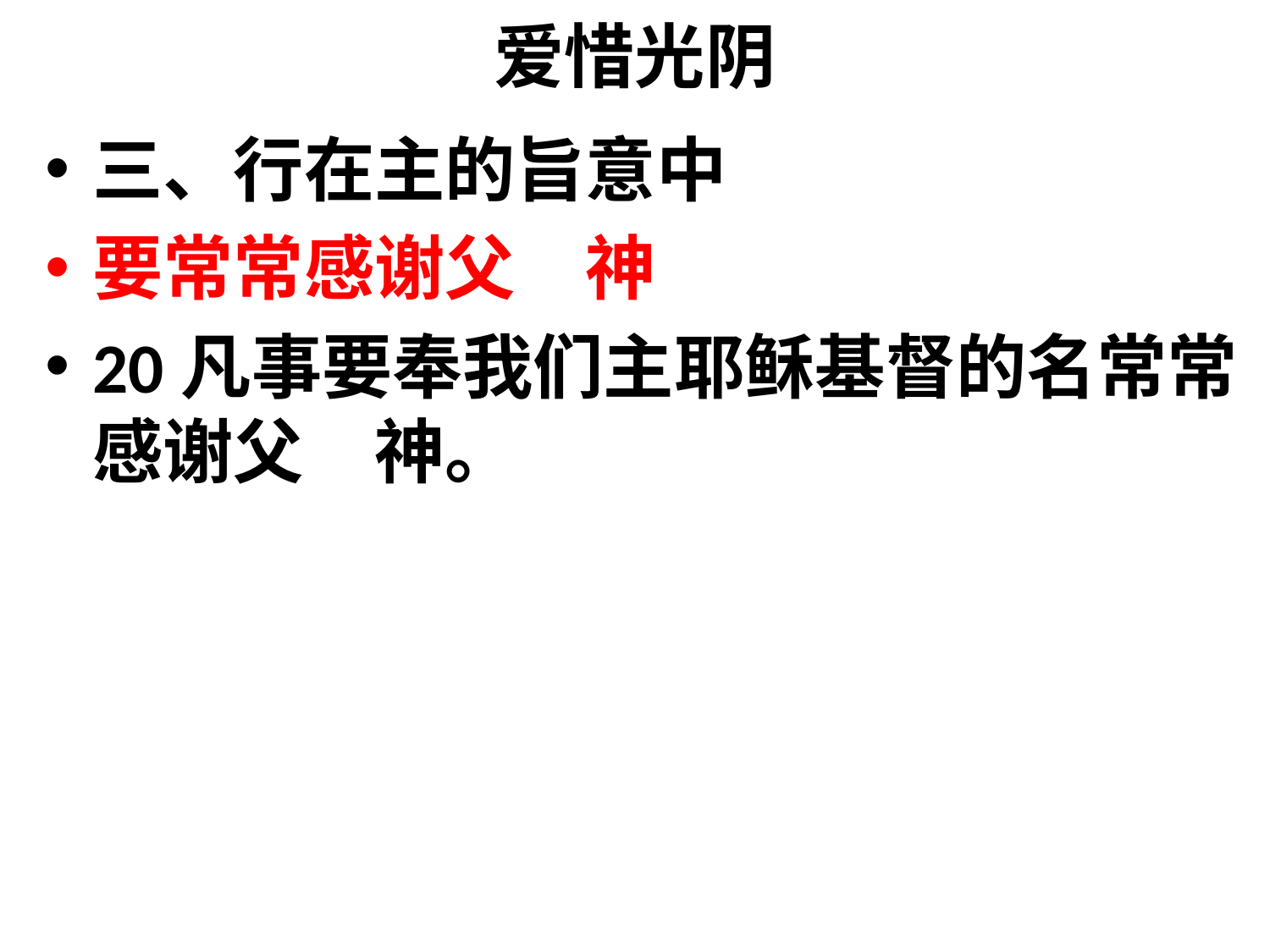

# 爱惜光阴
三、行在主的旨意中
要常常感谢父　神
20凡事要奉我们主耶稣基督的名常常感谢父　神。